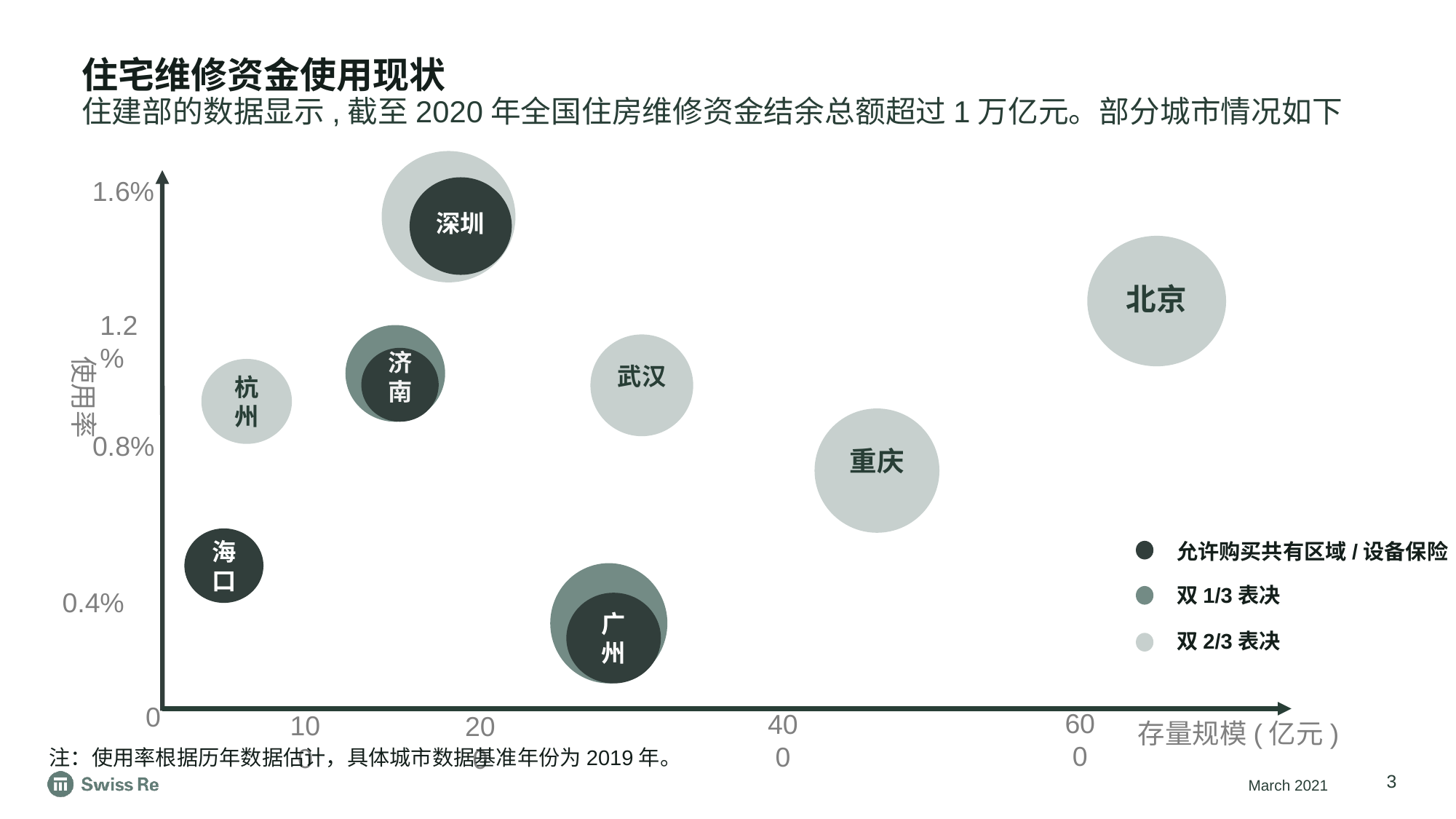

# 住宅维修资金使用现状 住建部的数据显示,截至2020年全国住房维修资金结余总额超过1万亿元。部分城市情况如下
1.6%

深圳

使用率

北京

  1.2%

武汉

济南

杭州
0.8%
重庆

     0.4%
海口
允许购买共有区域/设备保险

广州

双1/3表决
存量规模(亿元)

广州

双2/3表决

0
600
400
100
200
注：使用率根据历年数据估计，具体城市数据基准年份为2019年。
3